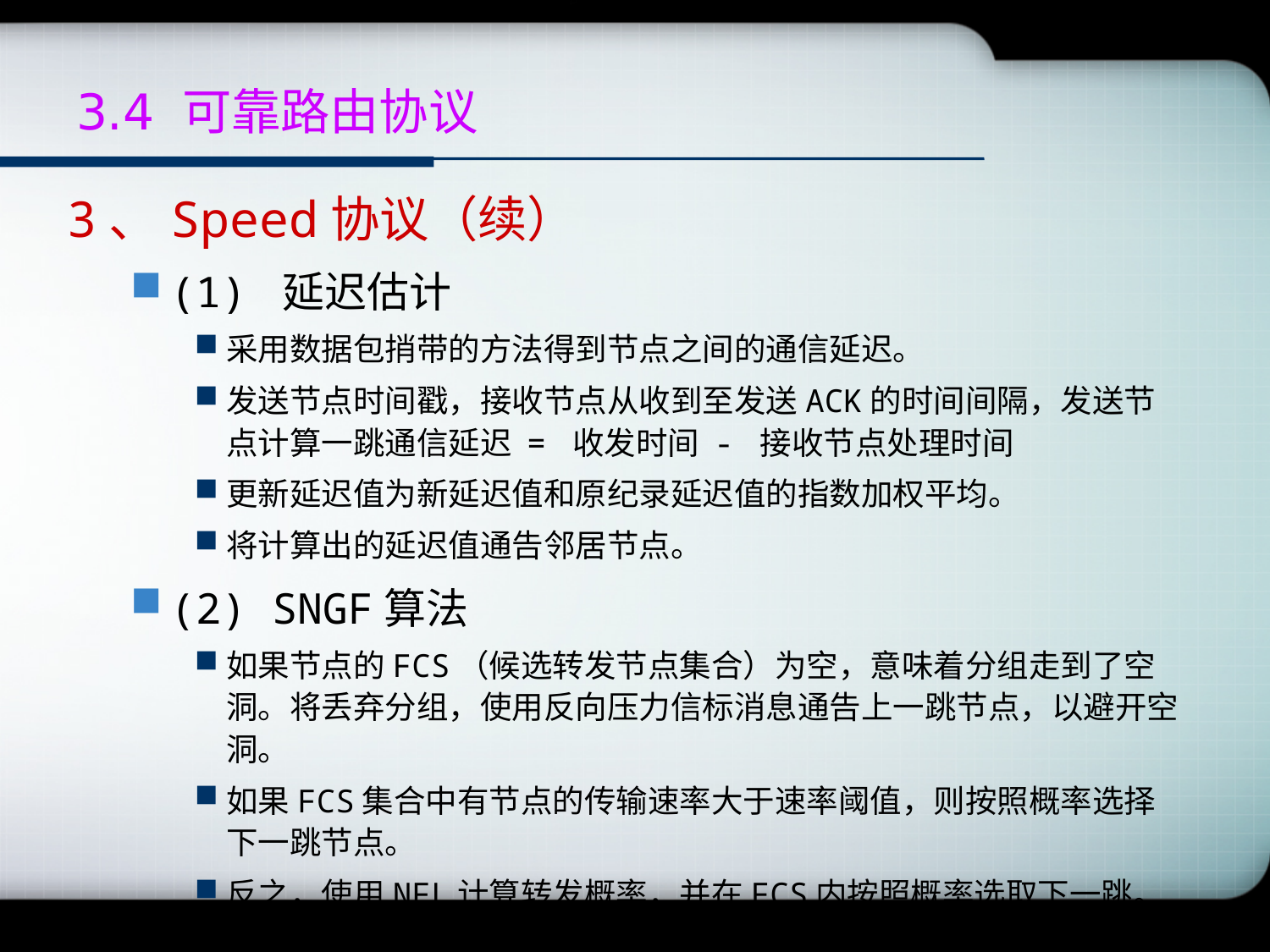

# 3.4 可靠路由协议
3、Speed协议（续）
(1) 延迟估计
采用数据包捎带的方法得到节点之间的通信延迟。
发送节点时间戳，接收节点从收到至发送ACK的时间间隔，发送节点计算一跳通信延迟 = 收发时间 - 接收节点处理时间
更新延迟值为新延迟值和原纪录延迟值的指数加权平均。
将计算出的延迟值通告邻居节点。
(2) SNGF算法
如果节点的FCS（候选转发节点集合）为空，意味着分组走到了空洞。将丢弃分组，使用反向压力信标消息通告上一跳节点，以避开空洞。
如果FCS集合中有节点的传输速率大于速率阈值，则按照概率选择下一跳节点。
反之，使用NFL计算转发概率，并在FCS内按照概率选取下一跳。